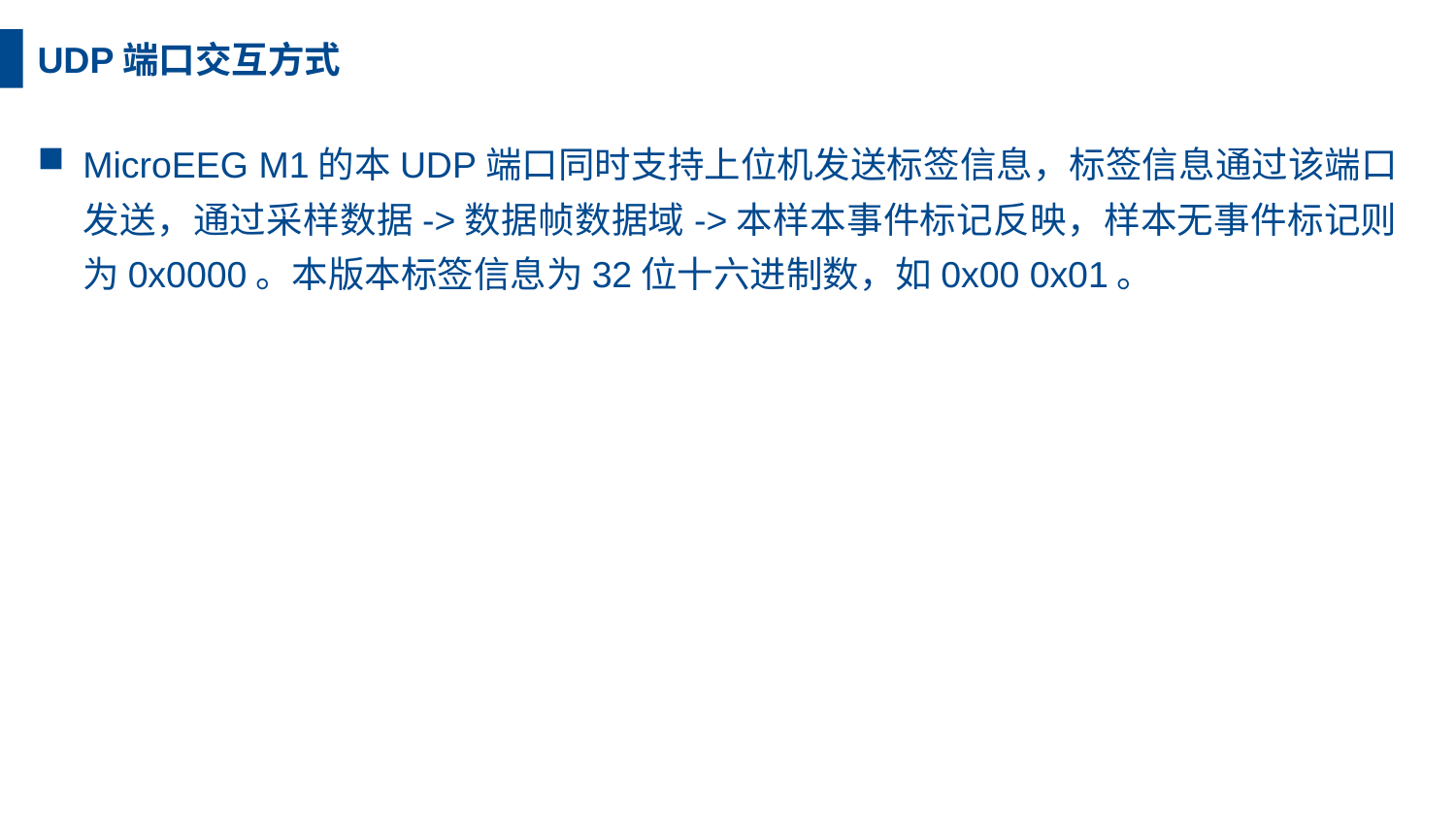

UDP端口交互方式
MicroEEG M1的本UDP端口同时支持上位机发送标签信息，标签信息通过该端口发送，通过采样数据->数据帧数据域->本样本事件标记反映，样本无事件标记则为0x0000。本版本标签信息为32位十六进制数，如0x00 0x01。